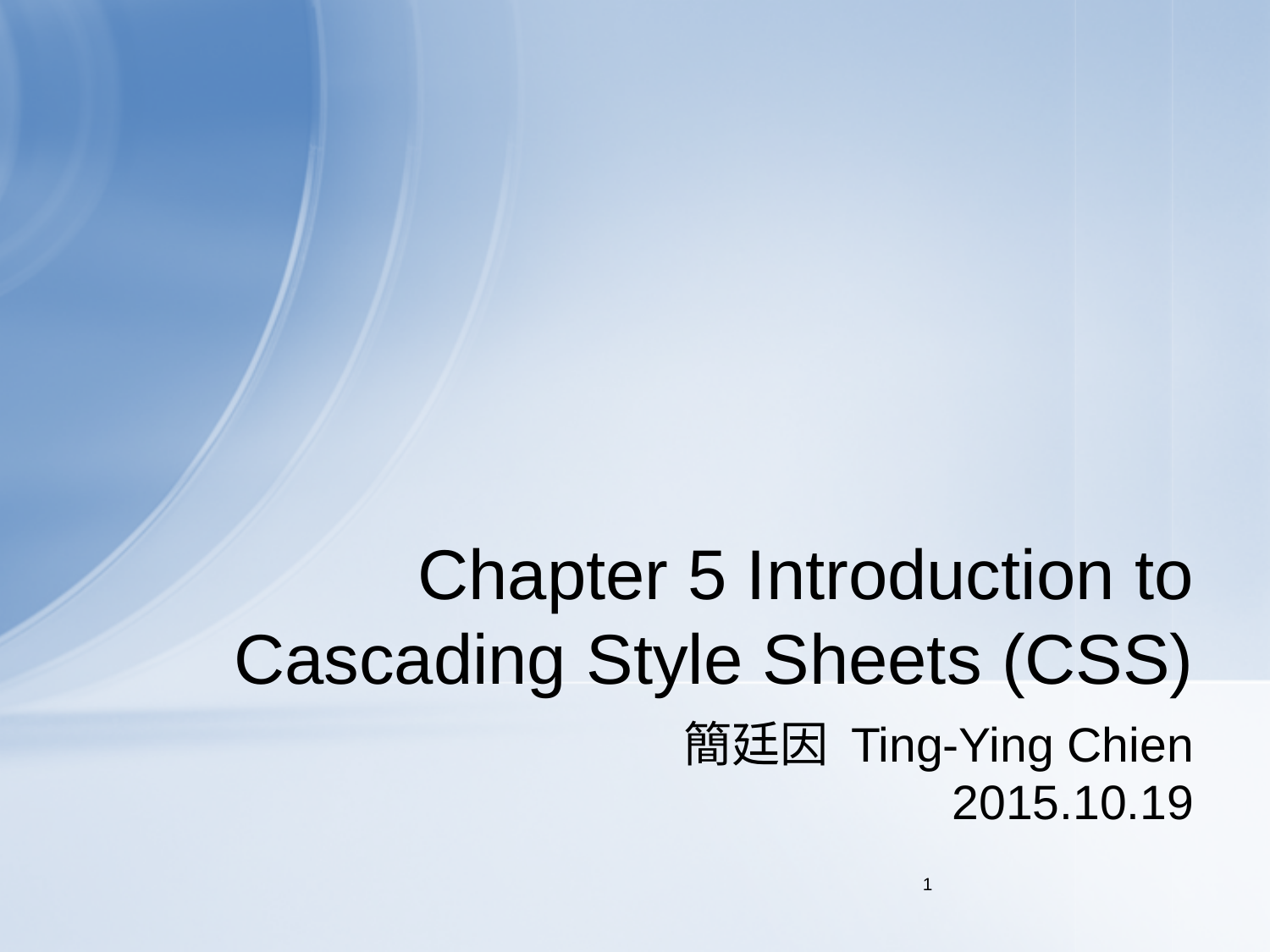

# Chapter 5 Introduction to Cascading Style Sheets (CSS)
簡廷因 Ting-Ying Chien
2015.10.19

1